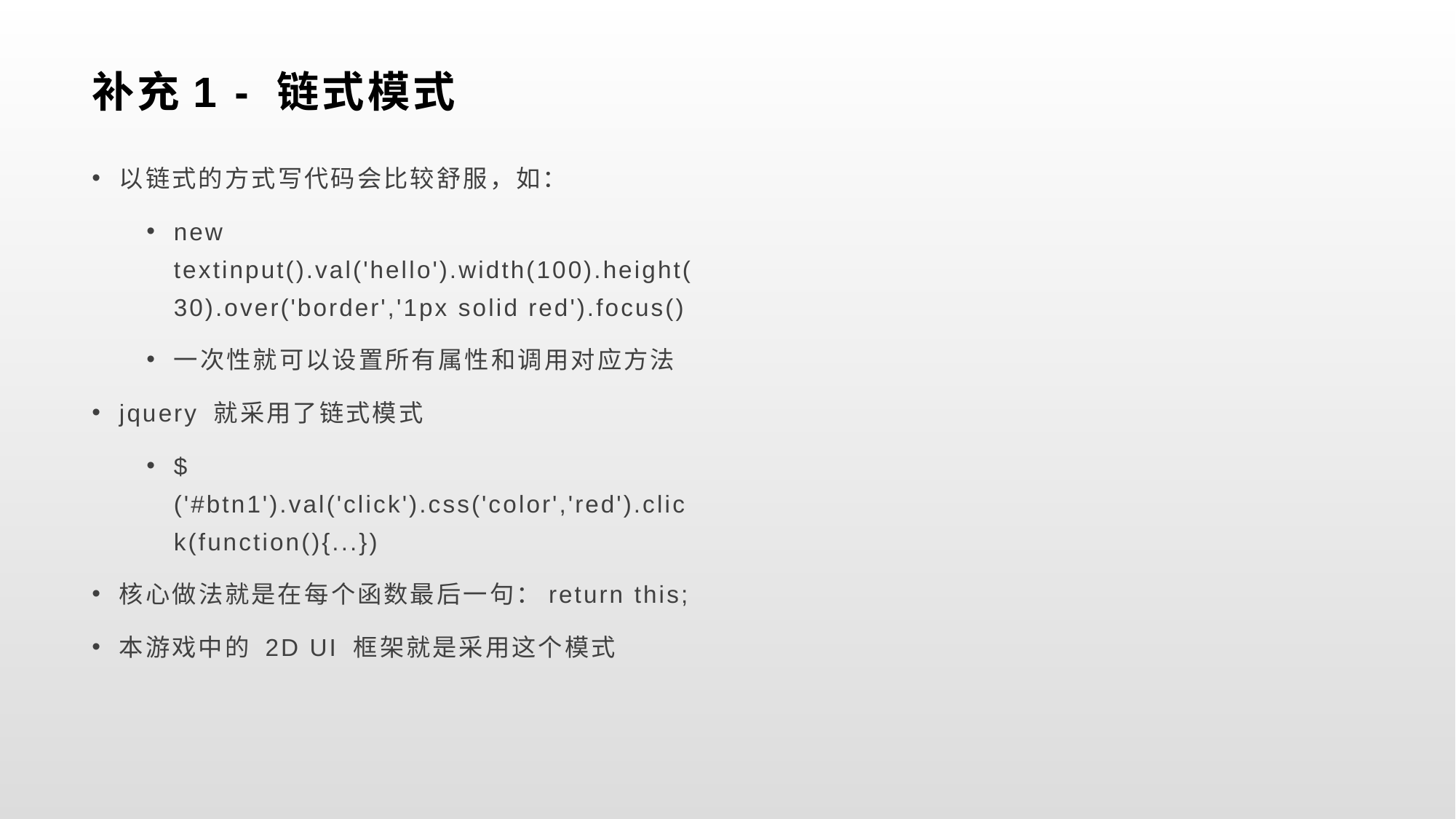

# 补充1 - 链式模式
以链式的方式写代码会比较舒服，如：
new textinput().val('hello').width(100).height(30).over('border','1px solid red').focus()
一次性就可以设置所有属性和调用对应方法
jquery 就采用了链式模式
$('#btn1').val('click').css('color','red').click(function(){...})
核心做法就是在每个函数最后一句：return this;
本游戏中的 2D UI 框架就是采用这个模式